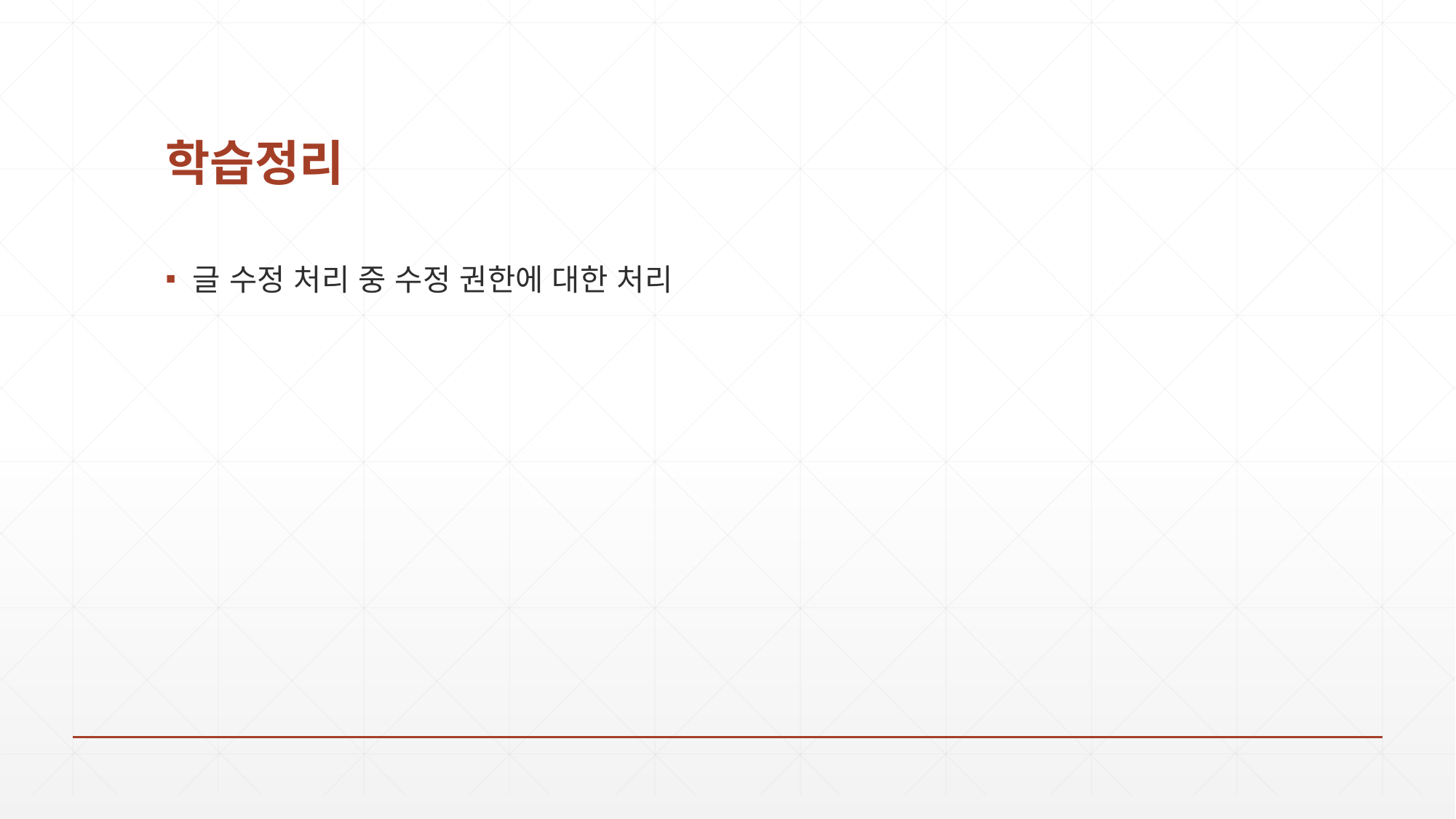

# 학습정리
글 수정 처리 중 수정 권한에 대한 처리